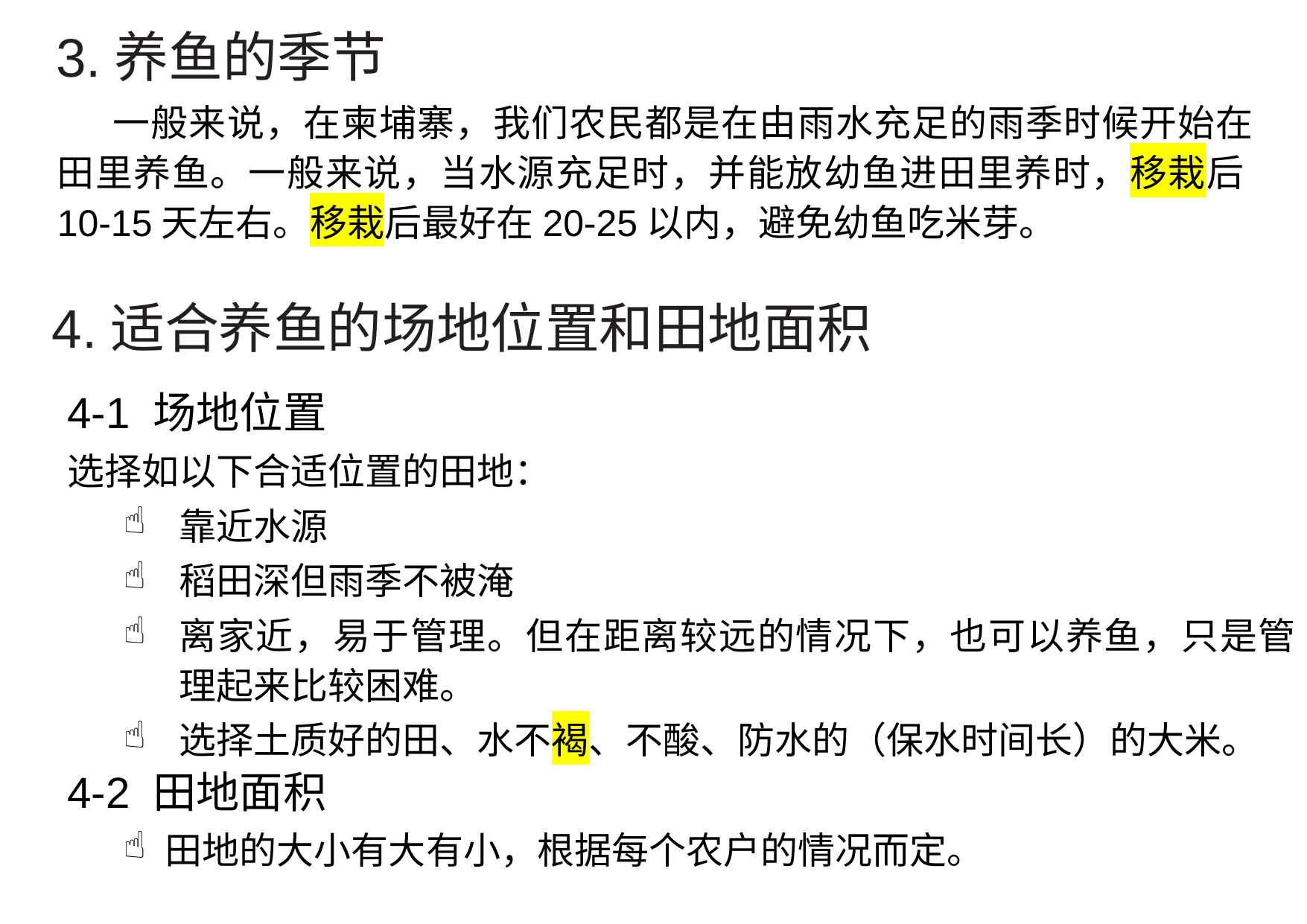

3.养鱼的季节
一般来说，在柬埔寨，我们农民都是在由雨水充足的雨季时候开始在田里养鱼。一般来说，当水源充足时，并能放幼鱼进田里养时，移栽后10-15天左右。移栽后最好在20-25以内，避免幼鱼吃米芽。
4.适合养鱼的场地位置和田地面积
4-1 场地位置
选择如以下合适位置的田地：
靠近水源
稻田深但雨季不被淹
离家近，易于管理。但在距离较远的情况下，也可以养鱼，只是管理起来比较困难。
选择土质好的田、水不褐、不酸、防水的（保水时间长）的大米。
4-2 田地面积
田地的大小有大有小，根据每个农户的情况而定。